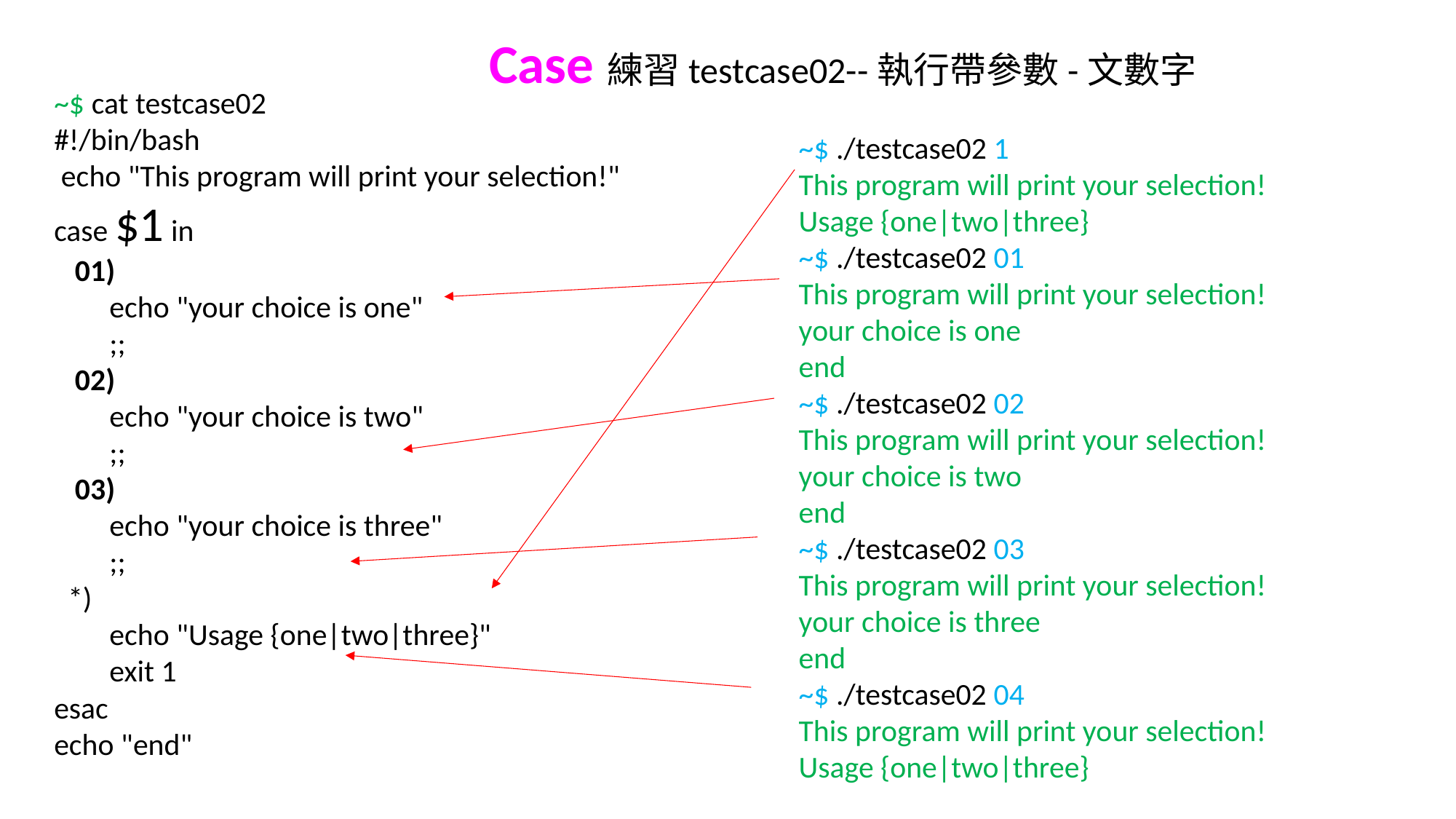

Case練習testcase02--執行帶參數-文數字
~$ cat testcase02
#!/bin/bash
 echo "This program will print your selection!"
case $1 in
   01)
        echo "your choice is one"
        ;;
   02)
        echo "your choice is two"
        ;;
   03)
        echo "your choice is three"
        ;;
  *)
        echo "Usage {one|two|three}"
        exit 1
esac
echo "end"
~$ ./testcase02 1
This program will print your selection!
Usage {one|two|three}
~$ ./testcase02 01
This program will print your selection!
your choice is one
end
~$ ./testcase02 02
This program will print your selection!
your choice is two
end
~$ ./testcase02 03
This program will print your selection!
your choice is three
end
~$ ./testcase02 04
This program will print your selection!
Usage {one|two|three}